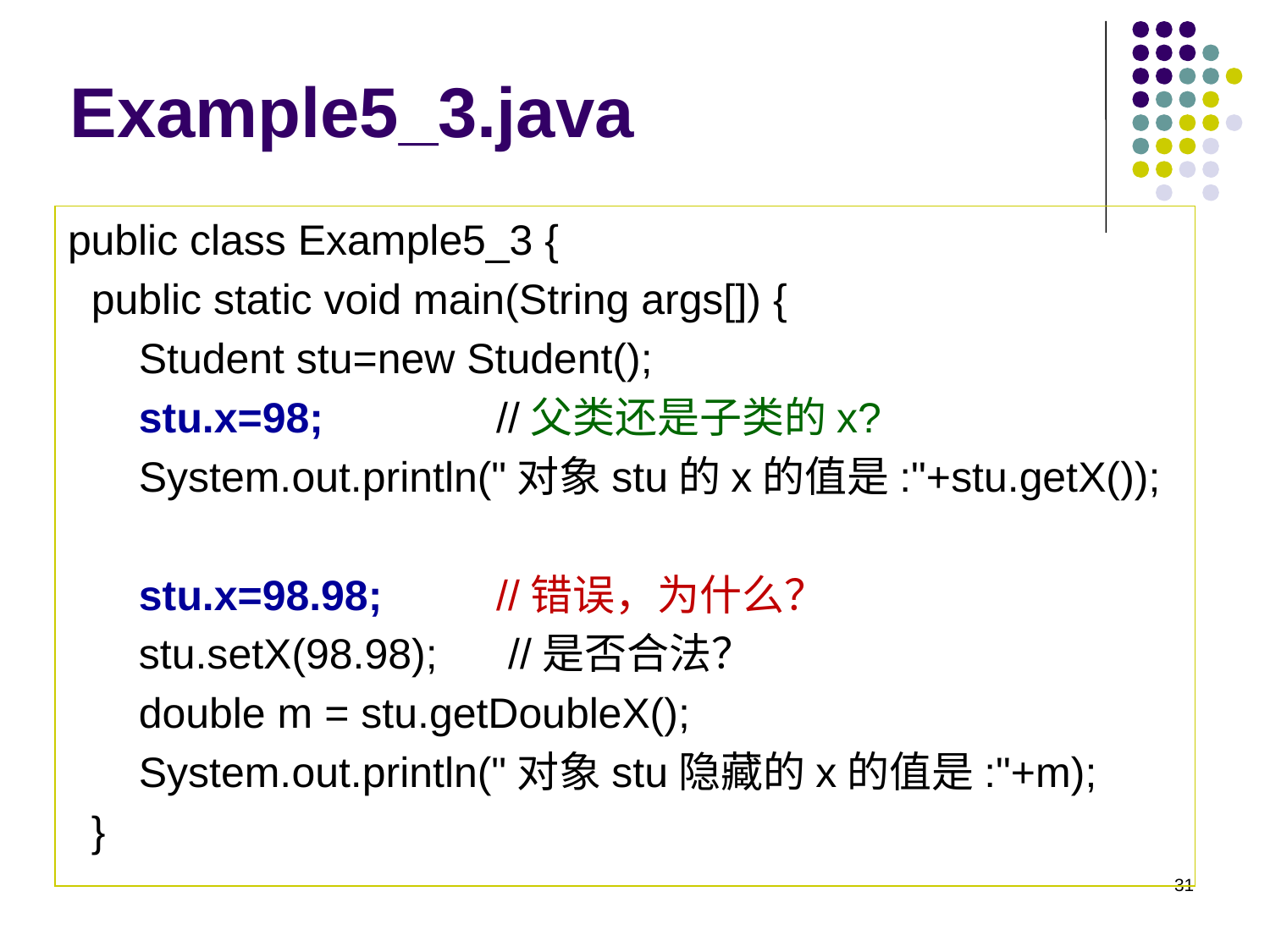

# Example5_3.java
public class Example5_3 {
  public static void main(String args[]) {
      Student stu=new Student();
      stu.x=98;		//父类还是子类的x?
      System.out.println("对象stu的x的值是:"+stu.getX());

      stu.x=98.98; 	//错误，为什么？
      stu.setX(98.98);	 //是否合法？
      double m = stu.getDoubleX();
      System.out.println("对象stu隐藏的x的值是:"+m);
  }
31